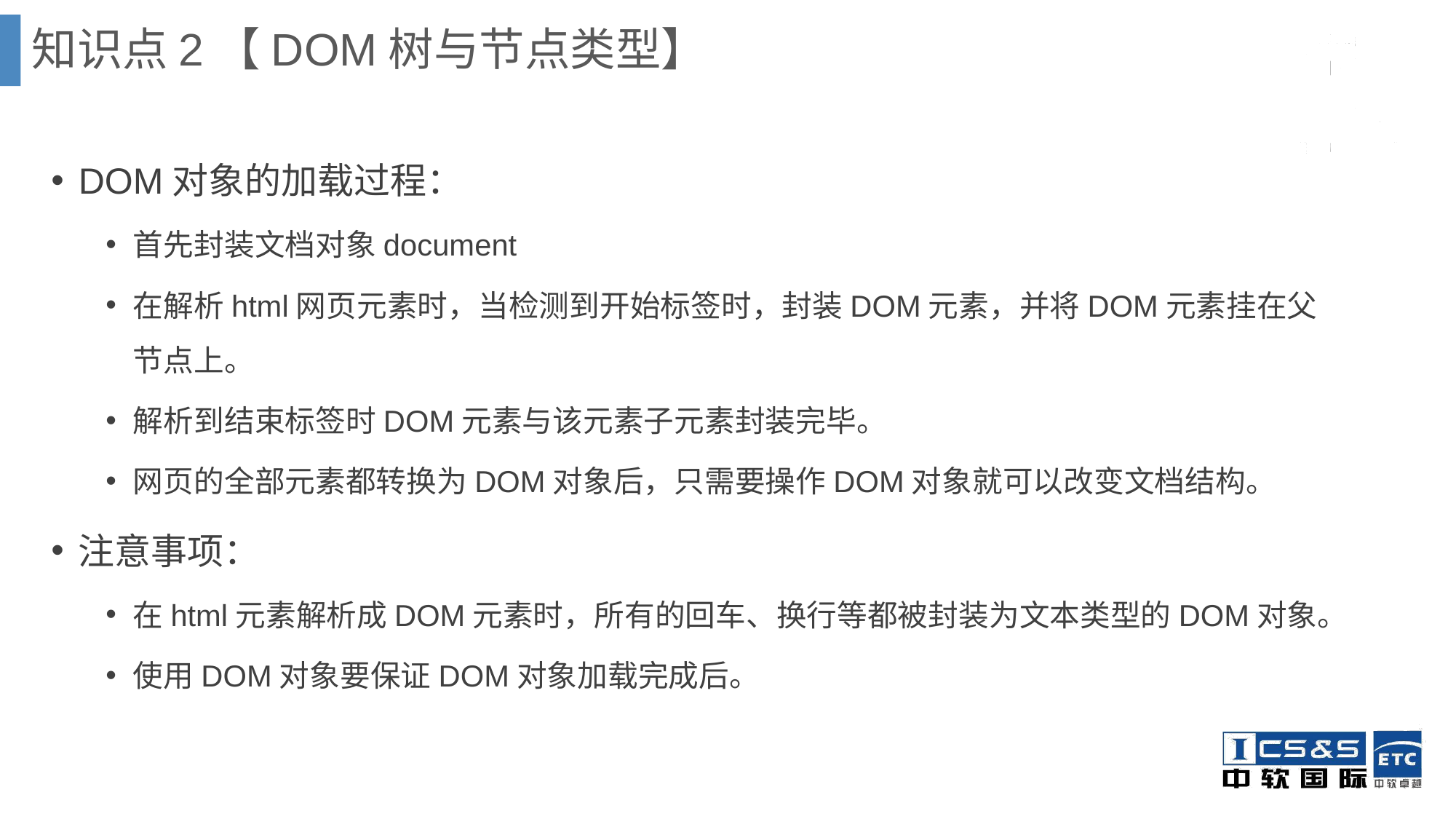

知识点2【DOM树与节点类型】
DOM对象的加载过程：
首先封装文档对象document
在解析html网页元素时，当检测到开始标签时，封装DOM元素，并将DOM元素挂在父节点上。
解析到结束标签时DOM元素与该元素子元素封装完毕。
网页的全部元素都转换为DOM对象后，只需要操作DOM对象就可以改变文档结构。
注意事项：
在html元素解析成DOM元素时，所有的回车、换行等都被封装为文本类型的DOM对象。
使用DOM对象要保证DOM对象加载完成后。